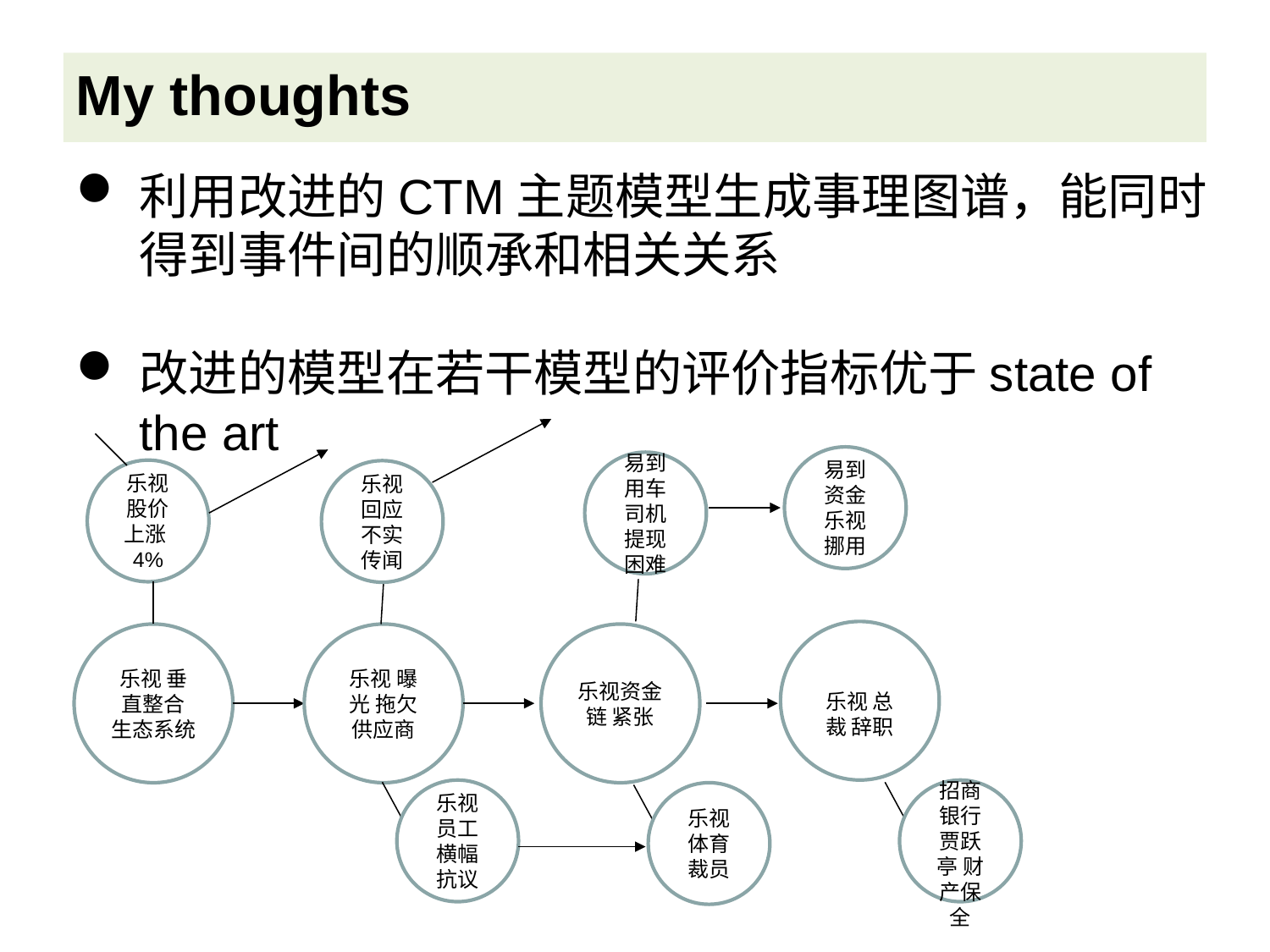

My thoughts
利用改进的CTM主题模型生成事理图谱，能同时得到事件间的顺承和相关关系

改进的模型在若干模型的评价指标优于state of the art

易到 资金 乐视 挪用
易到用车 司机 提现困难
乐视 股价上涨4%
乐视 回应 不实传闻

乐视 总裁 辞职
乐视 垂直整合 生态系统
乐视 曝光 拖欠 供应商
乐视资金链 紧张
乐视 员工 横幅抗议

招商银行 贾跃亭 财产保全
乐视体育 裁员